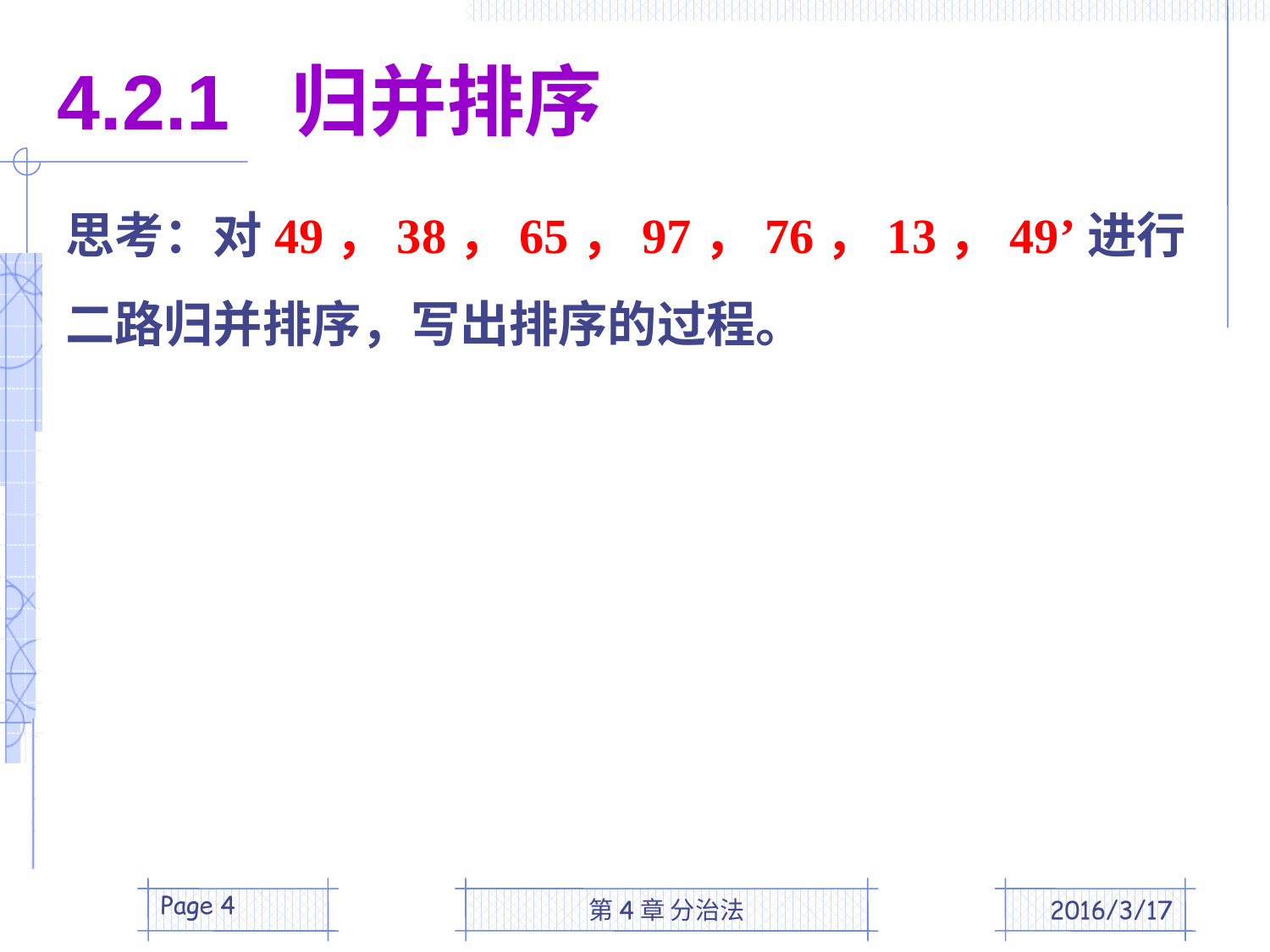

4.2.1  归并排序
思考：对49，38，65，97，76，13，49’进行二路归并排序，写出排序的过程。
Page 4
第4章 分治法
2016/3/17